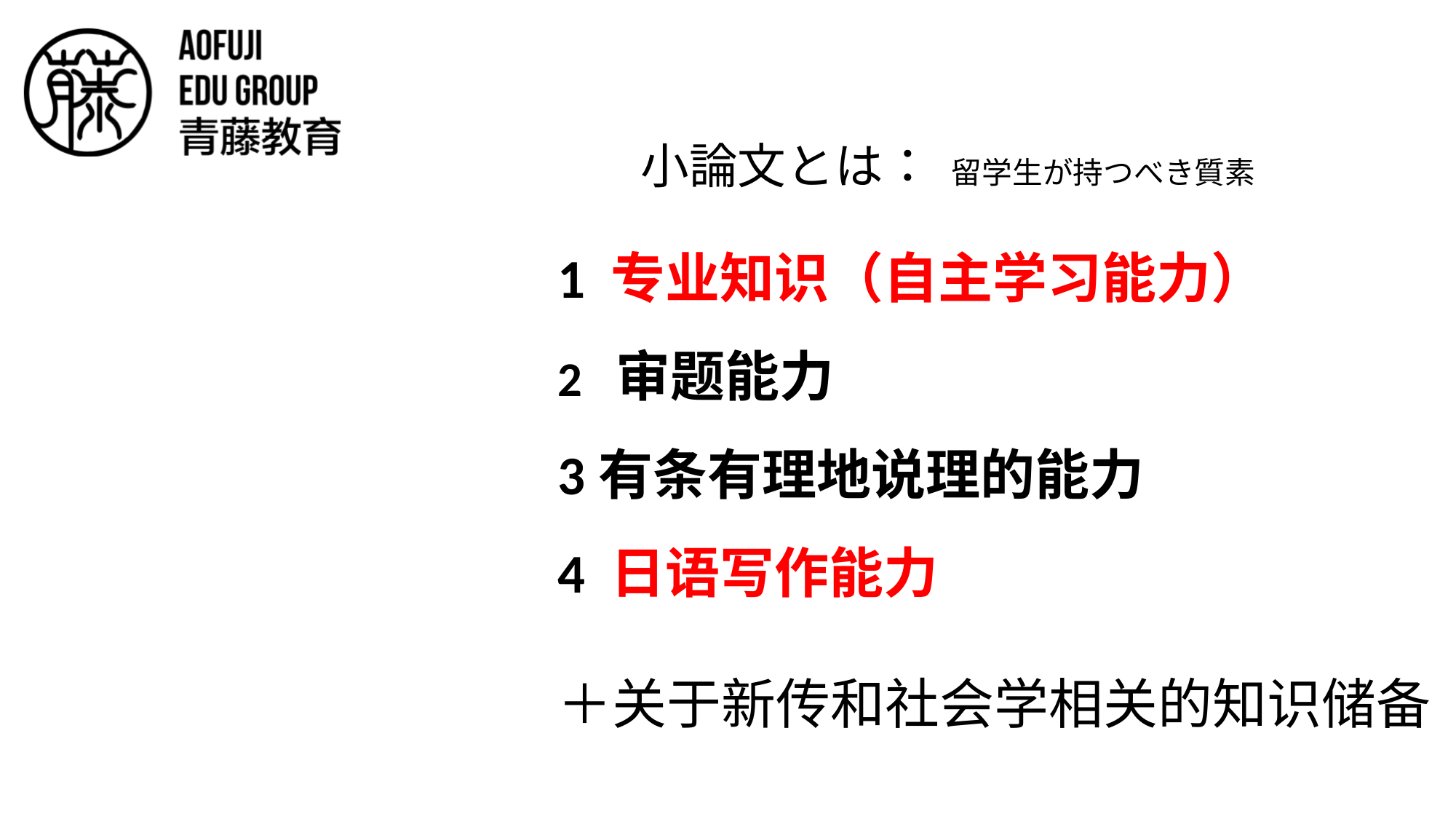

# 小論文とは： 留学生が持つべき質素
1 专业知识（自主学习能力）

2  审题能力

3有条有理地说理的能力

4 日语写作能力

＋关于新传和社会学相关的知识储备